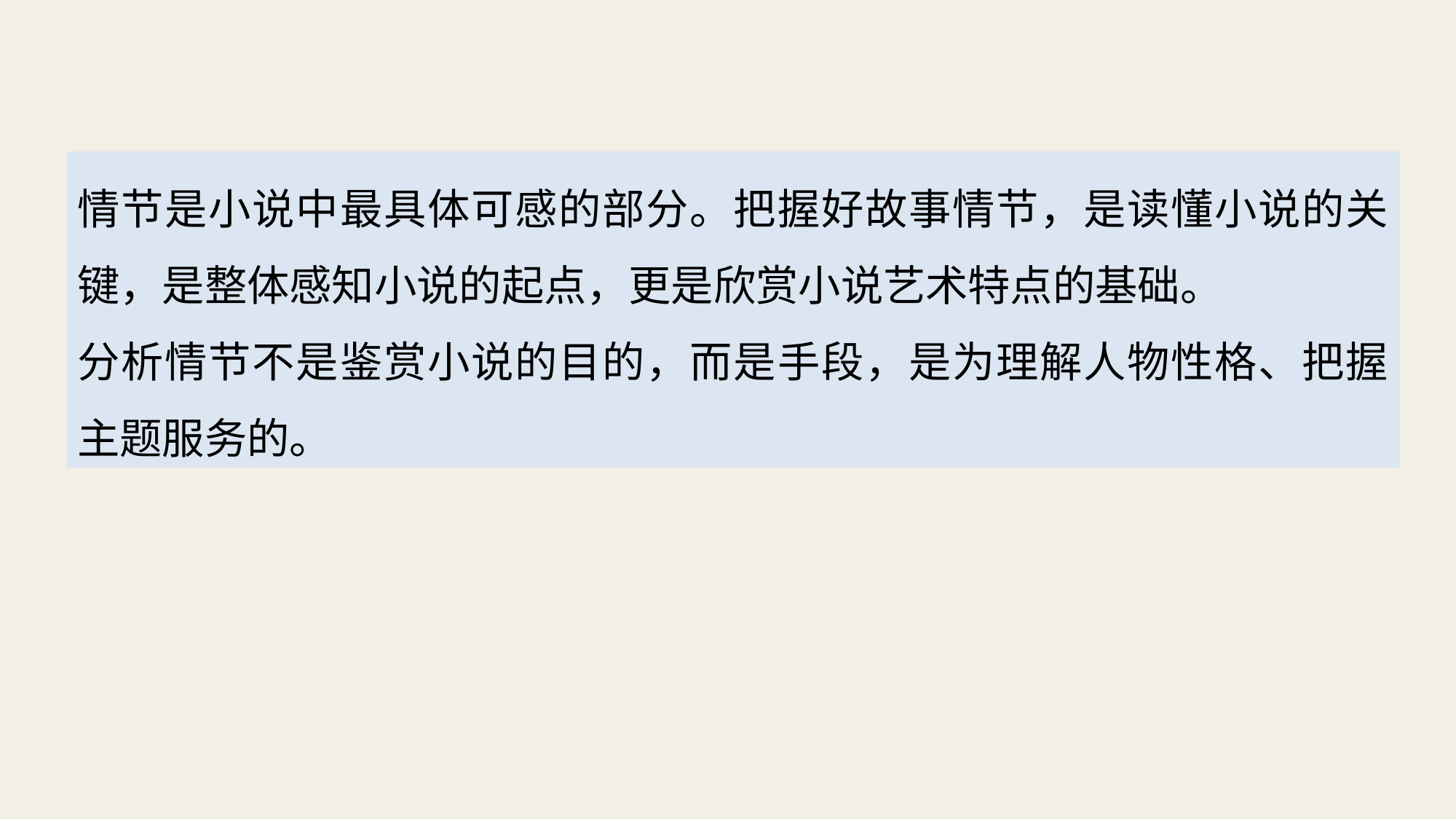

情节是小说中最具体可感的部分。把握好故事情节，是读懂小说的关键，是整体感知小说的起点，更是欣赏小说艺术特点的基础。
分析情节不是鉴赏小说的目的，而是手段，是为理解人物性格、把握主题服务的。